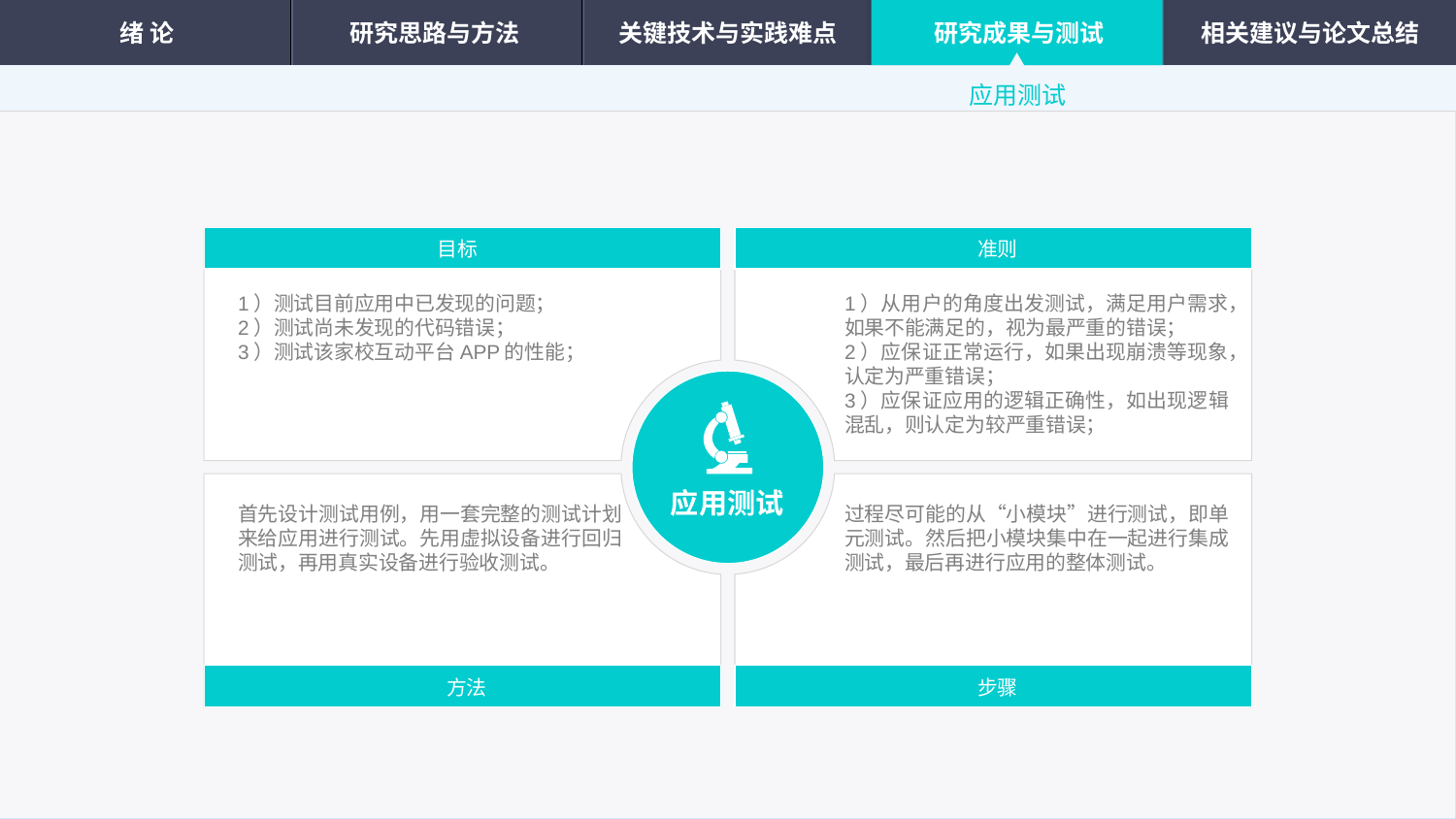

绪 论
研究思路与方法
关键技术与实践难点
研究成果与测试
相关建议与论文总结
应用测试

目标
准则
1）测试目前应用中已发现的问题；
2）测试尚未发现的代码错误；
3）测试该家校互动平台APP的性能；
1）从用户的角度出发测试，满足用户需求，如果不能满足的，视为最严重的错误；
2）应保证正常运行，如果出现崩溃等现象，认定为严重错误；
3）应保证应用的逻辑正确性，如出现逻辑混乱，则认定为较严重错误；

应用测试
首先设计测试用例，用一套完整的测试计划来给应用进行测试。先用虚拟设备进行回归测试，再用真实设备进行验收测试。
过程尽可能的从“小模块”进行测试，即单元测试。然后把小模块集中在一起进行集成测试，最后再进行应用的整体测试。

方法
步骤